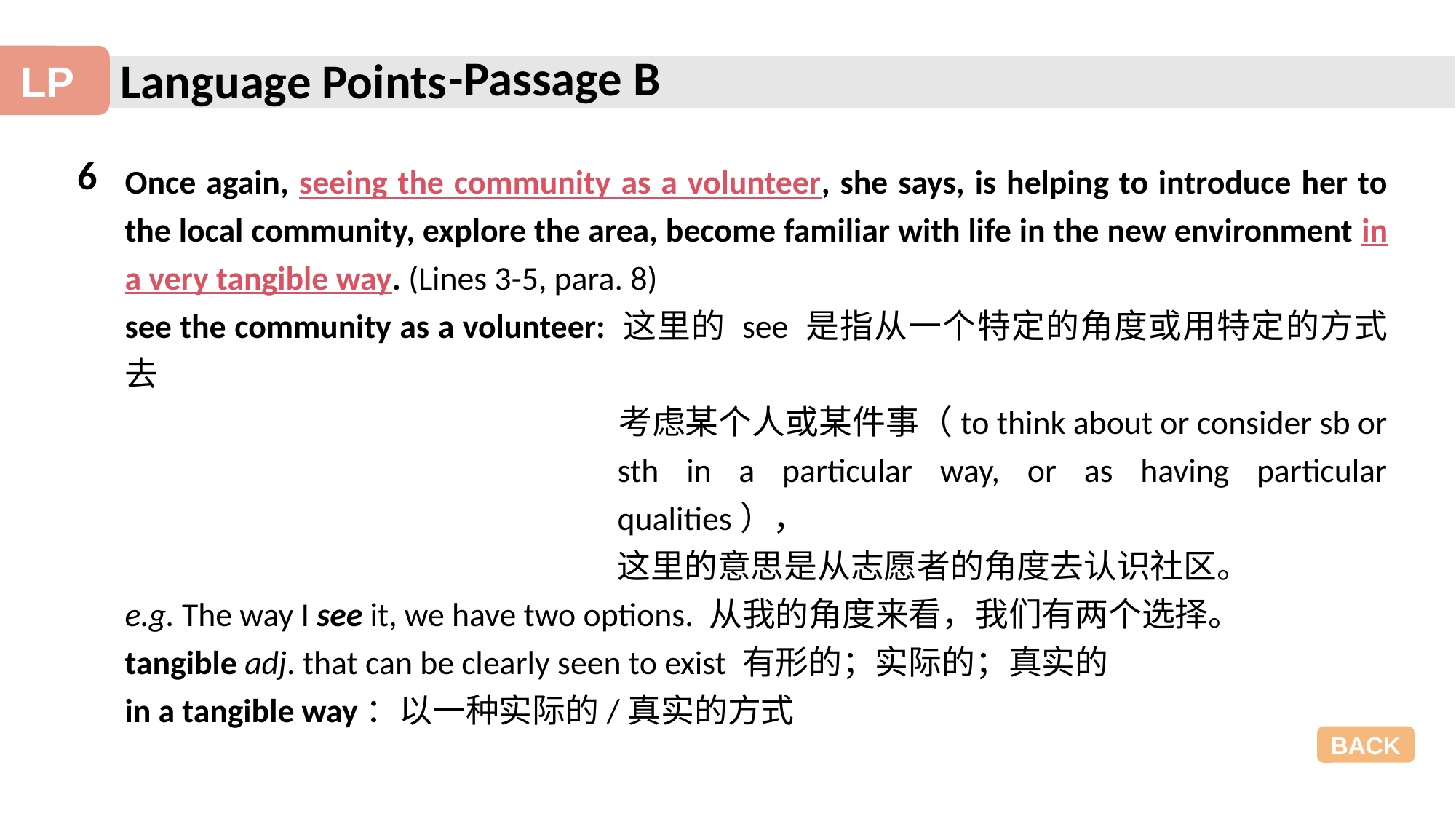

-Passage B
6
Once again, seeing the community as a volunteer, she says, is helping to introduce her to the local community, explore the area, become familiar with life in the new environment in a very tangible way. (Lines 3-5, para. 8)
see the community as a volunteer: 这里的 see 是指从一个特定的角度或用特定的方式去
                                                                考虑某个人或某件事（to think about or consider sb or sth in a particular way, or as having particular qualities），
                                                                 这里的意思是从志愿者的角度去认识社区。
e.g. The way I see it, we have two options. 从我的角度来看，我们有两个选择。
tangible adj. that can be clearly seen to exist 有形的；实际的；真实的
in a tangible way：以一种实际的/真实的方式
BACK